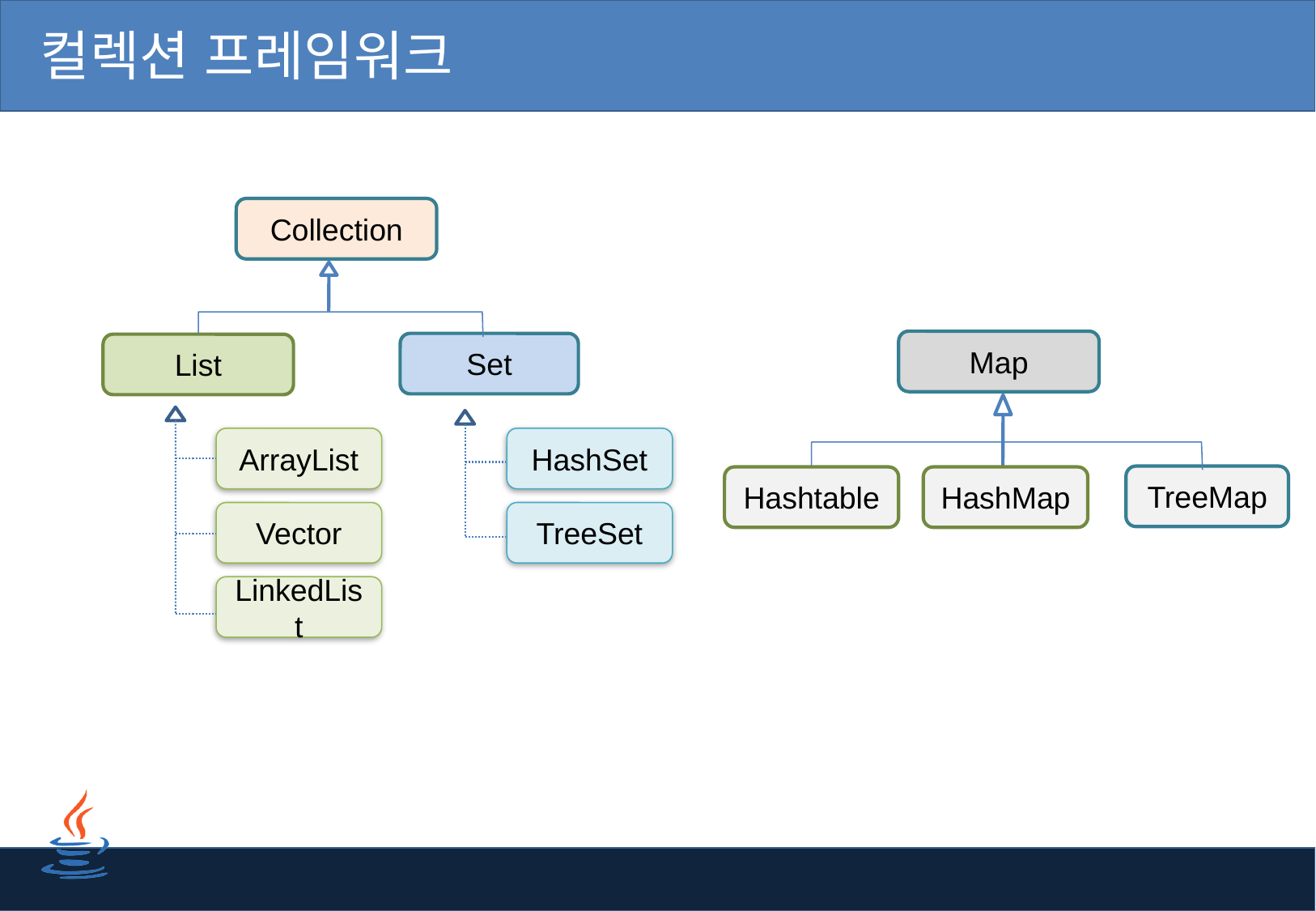

# 컬렉션 프레임워크
Collection

Map

Set

List

ArrayList
HashSet

TreeMap

Hashtable

HashMap

Vector

TreeSet

LinkedList

15